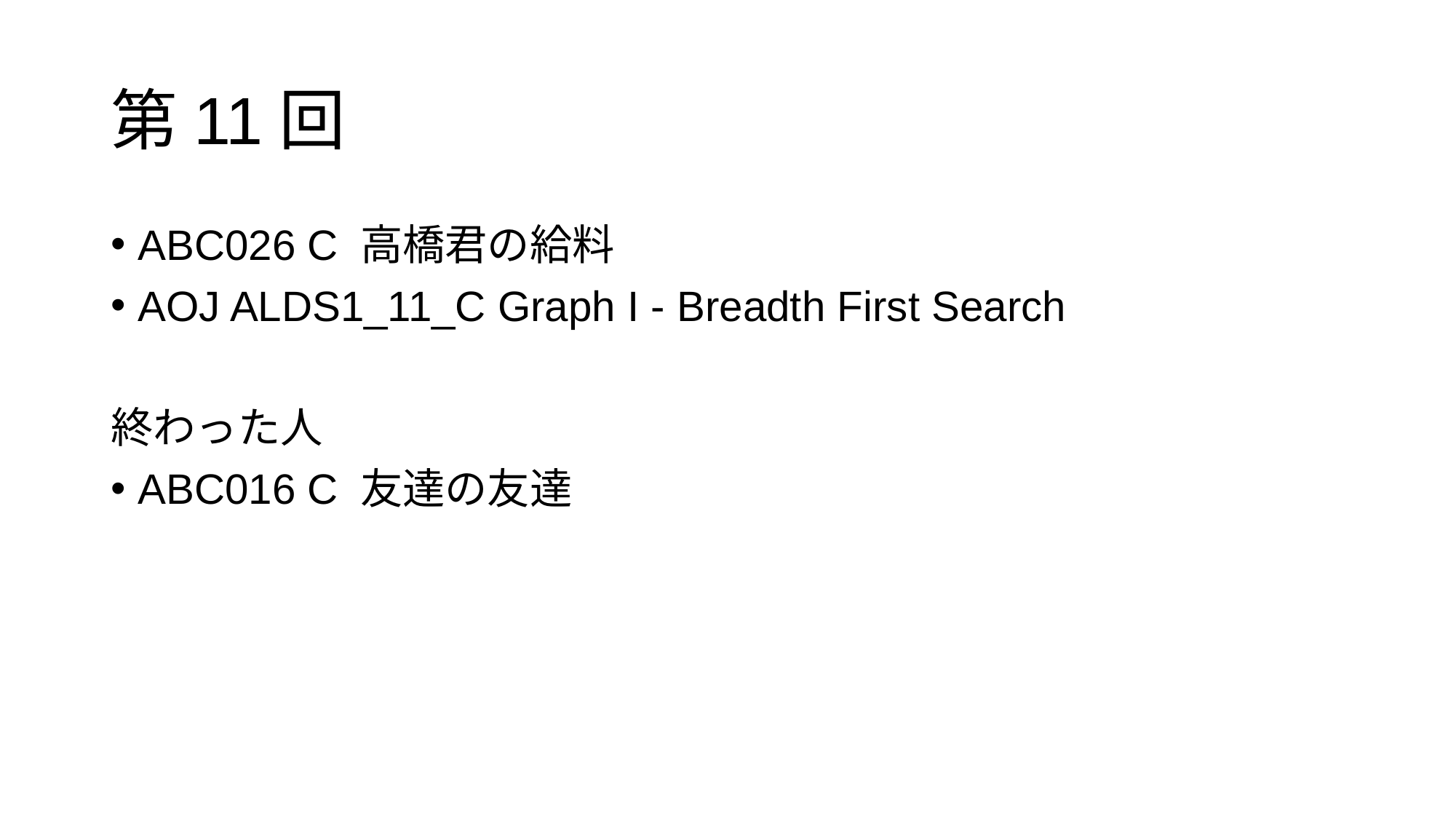

# 第11回
ABC026 C 高橋君の給料
AOJ ALDS1_11_C Graph I - Breadth First Search

終わった人
ABC016 C 友達の友達